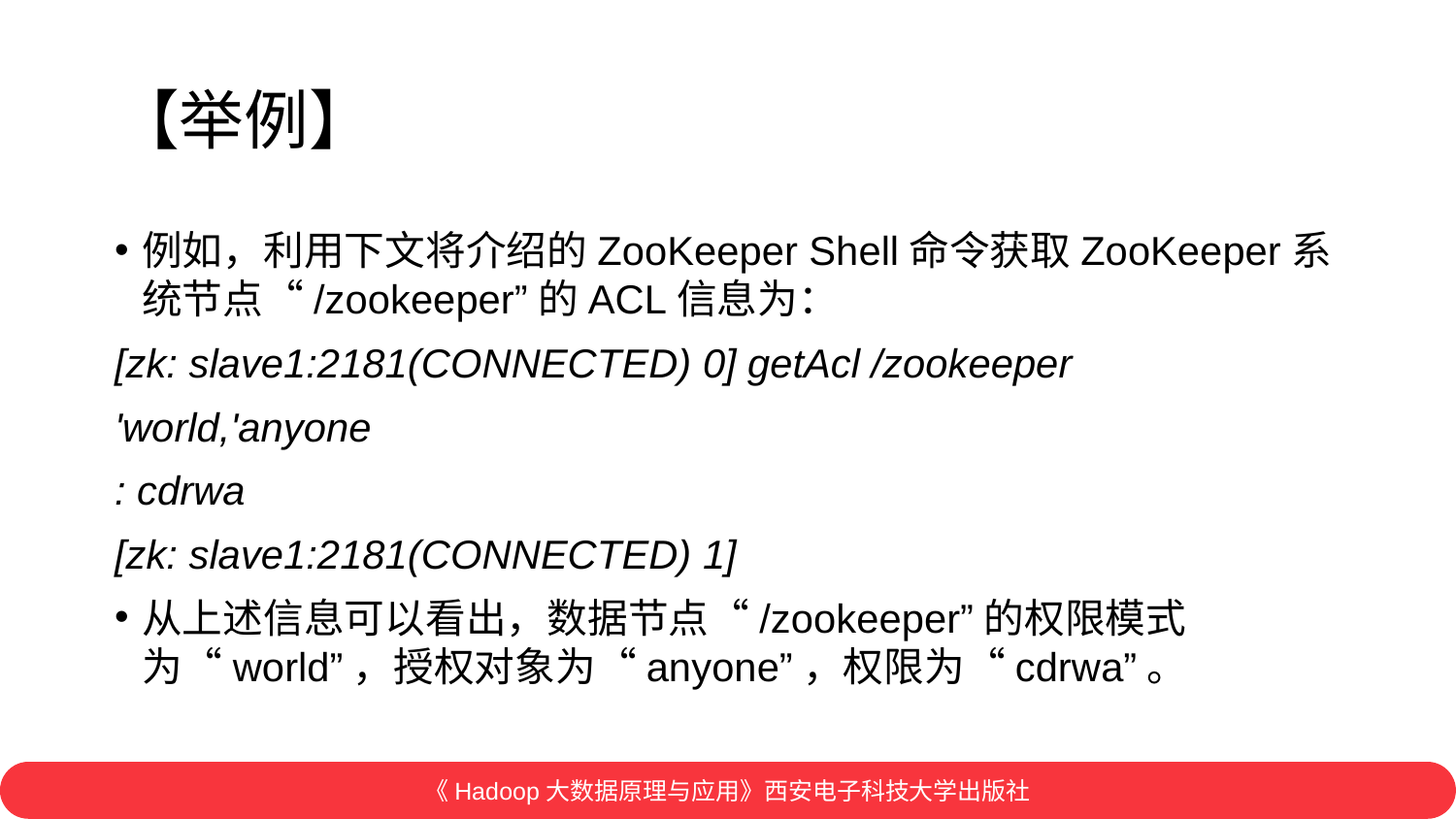

# 【举例】
例如，利用下文将介绍的ZooKeeper Shell命令获取ZooKeeper系统节点“/zookeeper”的ACL信息为：
[zk: slave1:2181(CONNECTED) 0] getAcl /zookeeper
'world,'anyone
: cdrwa
[zk: slave1:2181(CONNECTED) 1]
从上述信息可以看出，数据节点“/zookeeper”的权限模式为“world”，授权对象为“anyone”，权限为“cdrwa”。